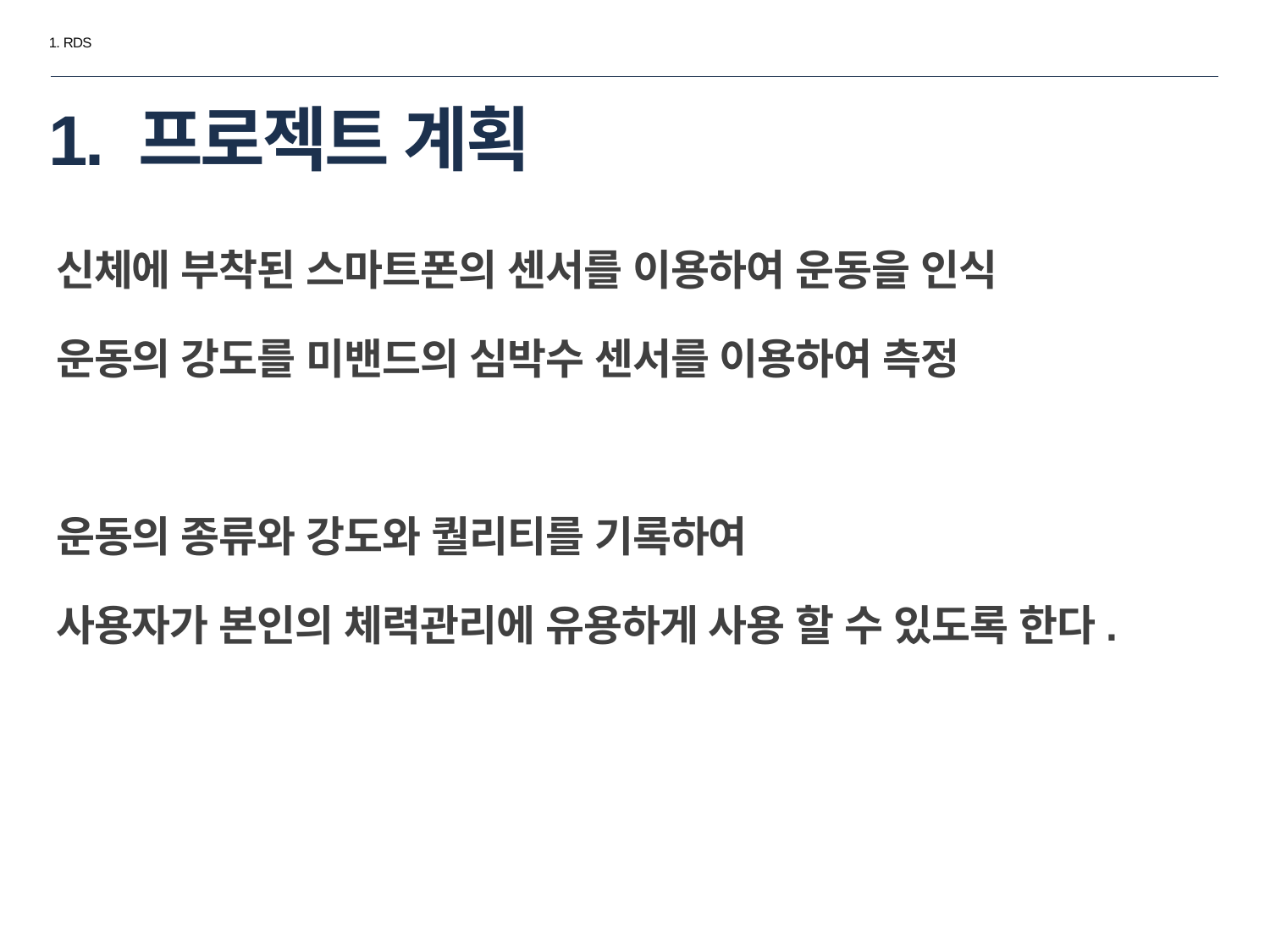

1. RDS
# 1. 프로젝트 계획
신체에 부착된 스마트폰의 센서를 이용하여 운동을 인식
운동의 강도를 미밴드의 심박수 센서를 이용하여 측정

운동의 종류와 강도와 퀄리티를 기록하여
사용자가 본인의 체력관리에 유용하게 사용 할 수 있도록 한다.